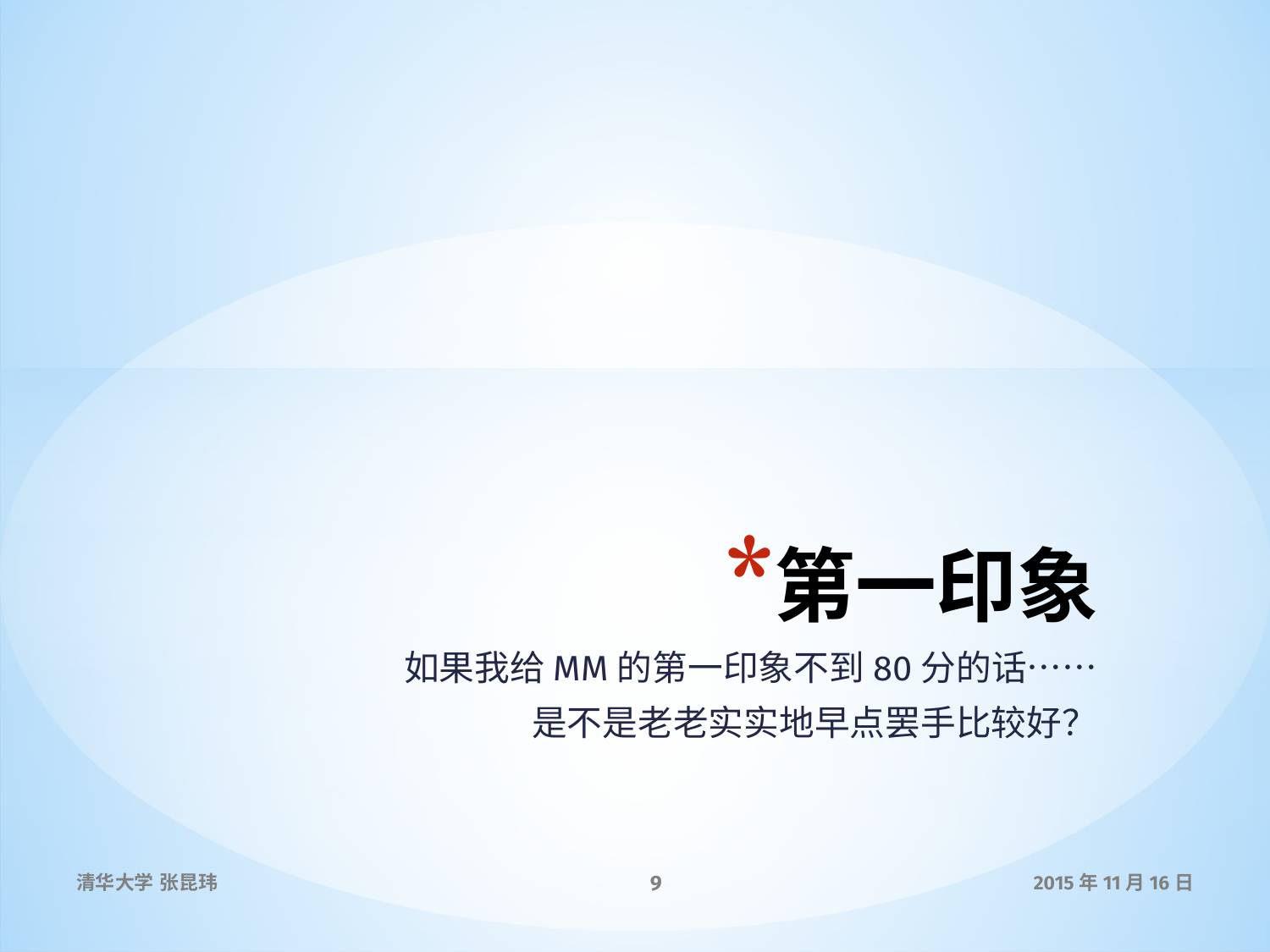

# 第一印象
如果我给MM的第一印象不到80分的话……
是不是老老实实地早点罢手比较好？
清华大学 张昆玮
9
2015年11月16日